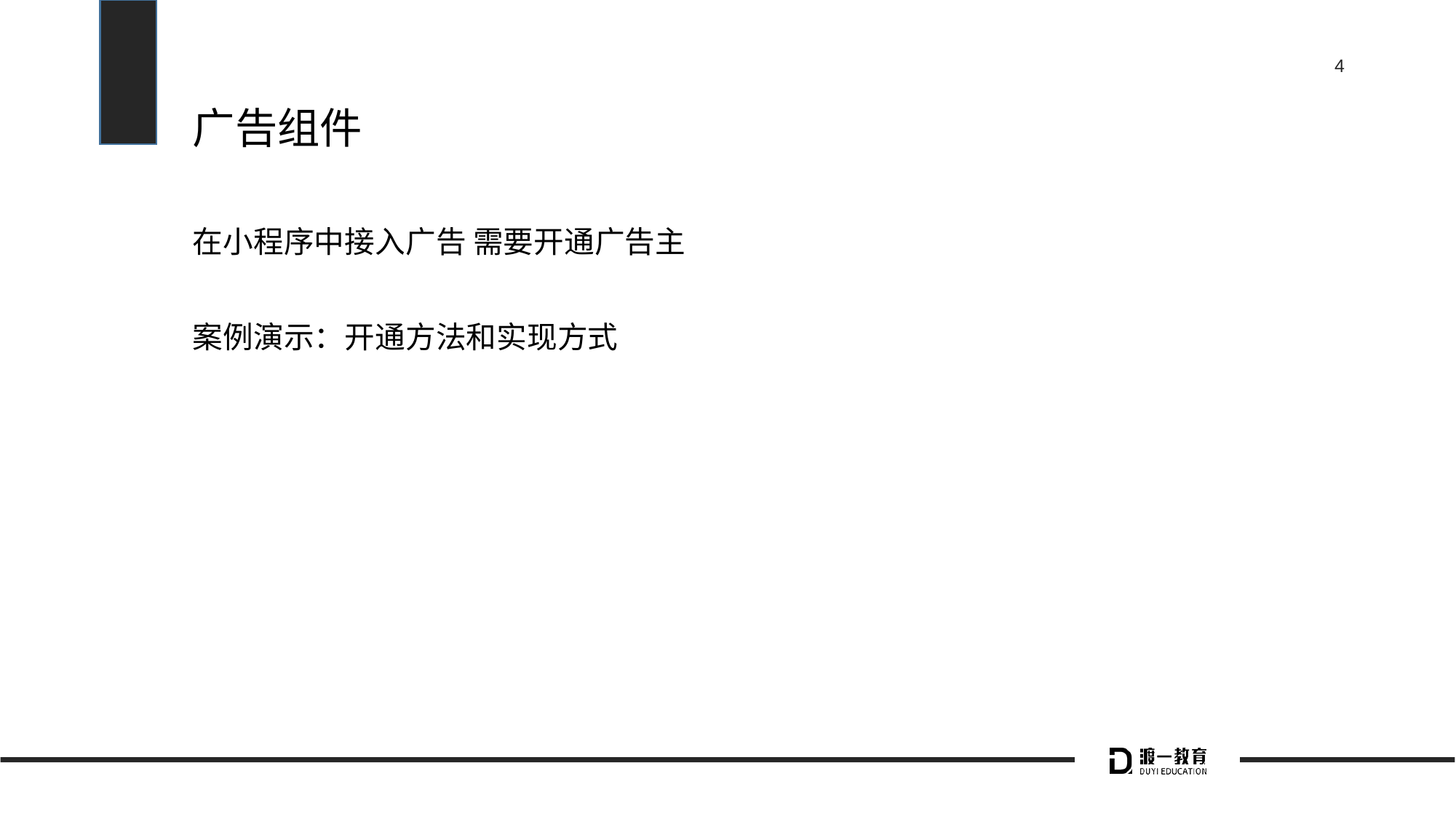

# 广告组件
在小程序中接入广告 需要开通广告主

案例演示：开通方法和实现方式